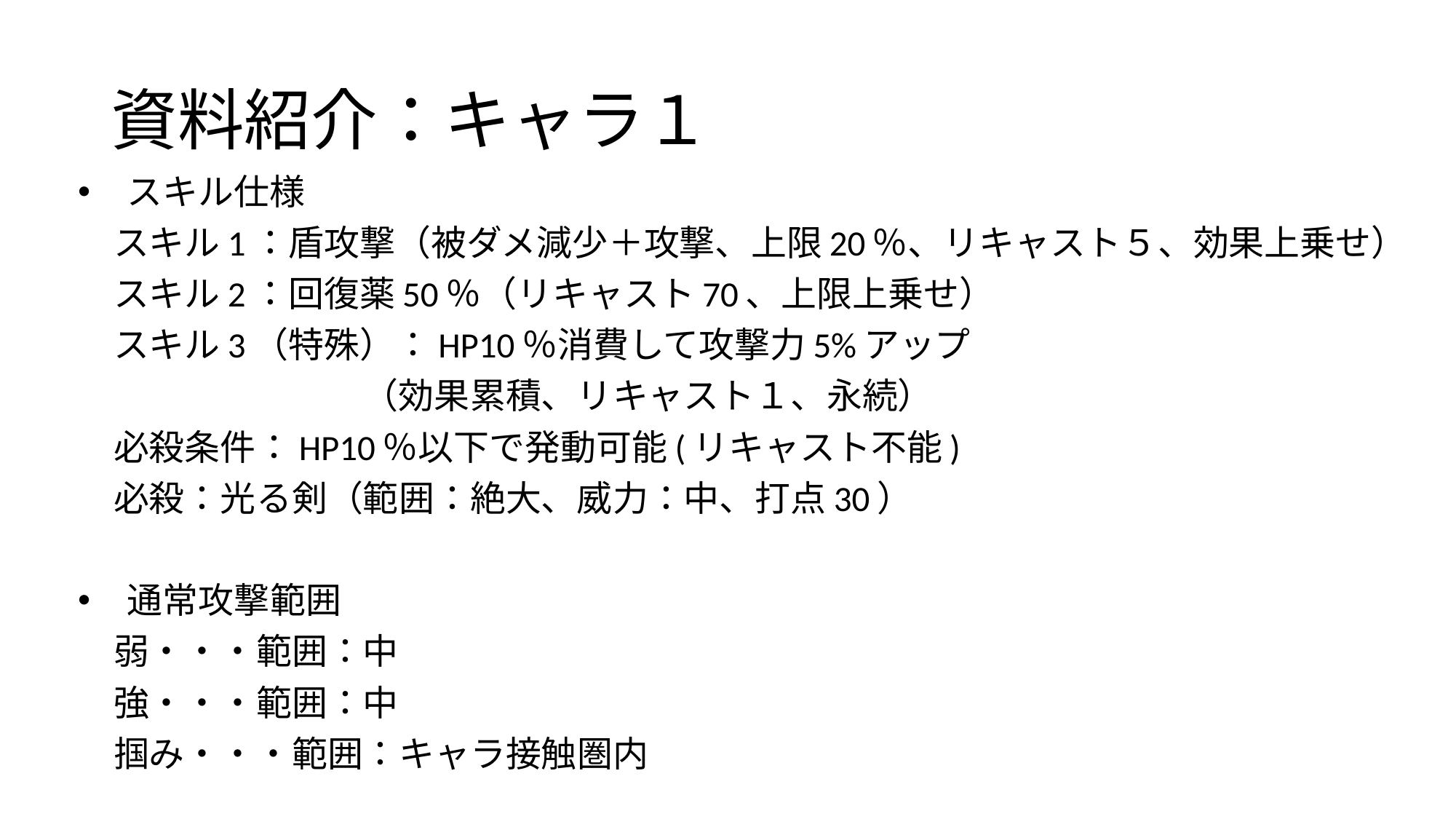

# 資料紹介：キャラ１
スキル仕様
　スキル1：盾攻撃（被ダメ減少＋攻撃、上限20％、リキャスト５、効果上乗せ）
　スキル2：回復薬50％（リキャスト70、上限上乗せ）
　スキル3（特殊）：HP10％消費して攻撃力5%アップ
　　　　　　　　（効果累積、リキャスト１、永続）
　必殺条件：HP10％以下で発動可能(リキャスト不能)
　必殺：光る剣（範囲：絶大、威力：中、打点30）

通常攻撃範囲
　弱・・・範囲：中
　強・・・範囲：中
　掴み・・・範囲：キャラ接触圏内